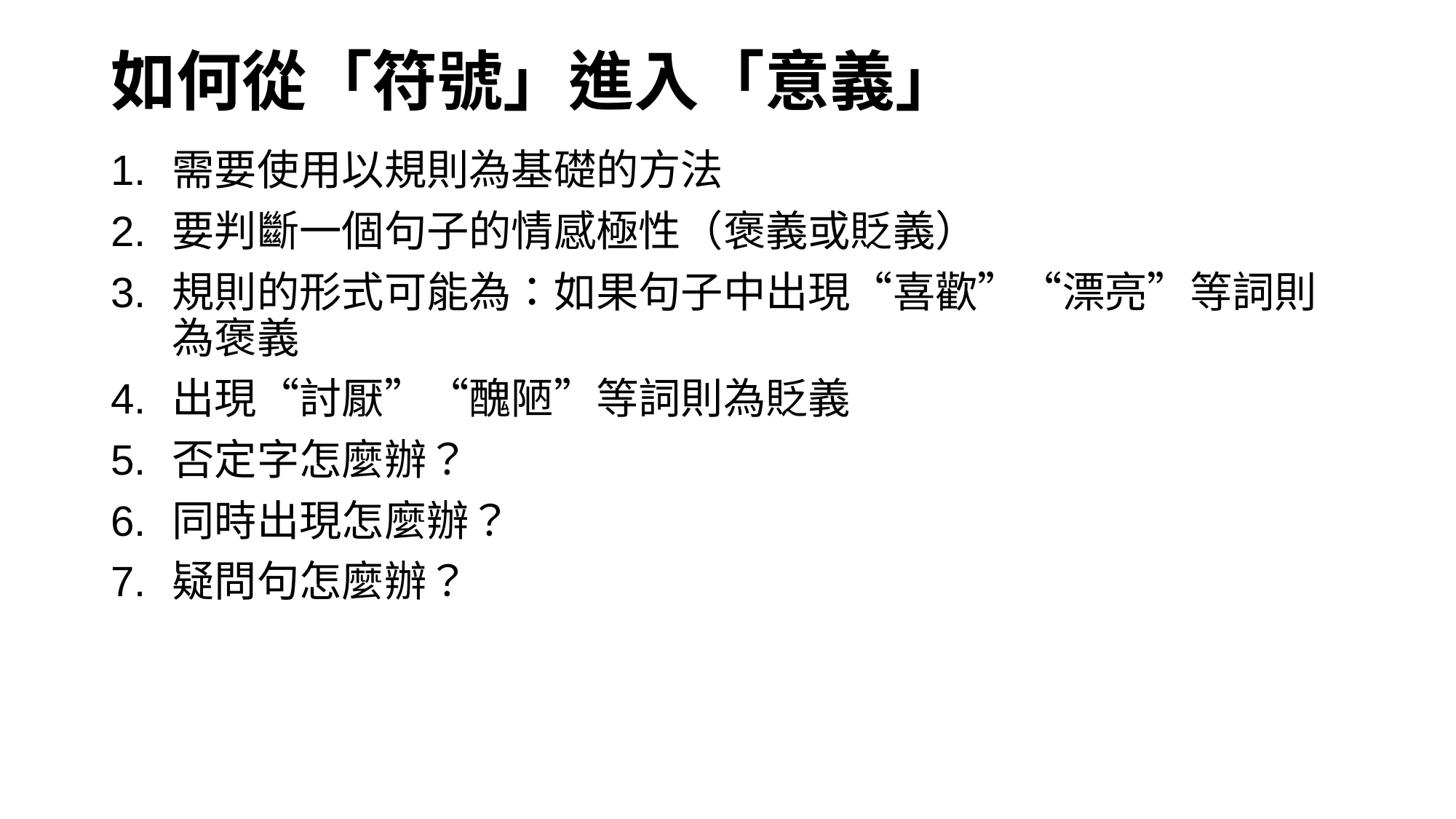

# 如何從「符號」進入「意義」
需要使用以規則為基礎的方法
要判斷一個句子的情感極性（褒義或貶義）
規則的形式可能為：如果句子中出現“喜歡”“漂亮”等詞則為褒義
出現“討厭”“醜陋”等詞則為貶義
否定字怎麼辦？
同時出現怎麼辦？
疑問句怎麼辦？